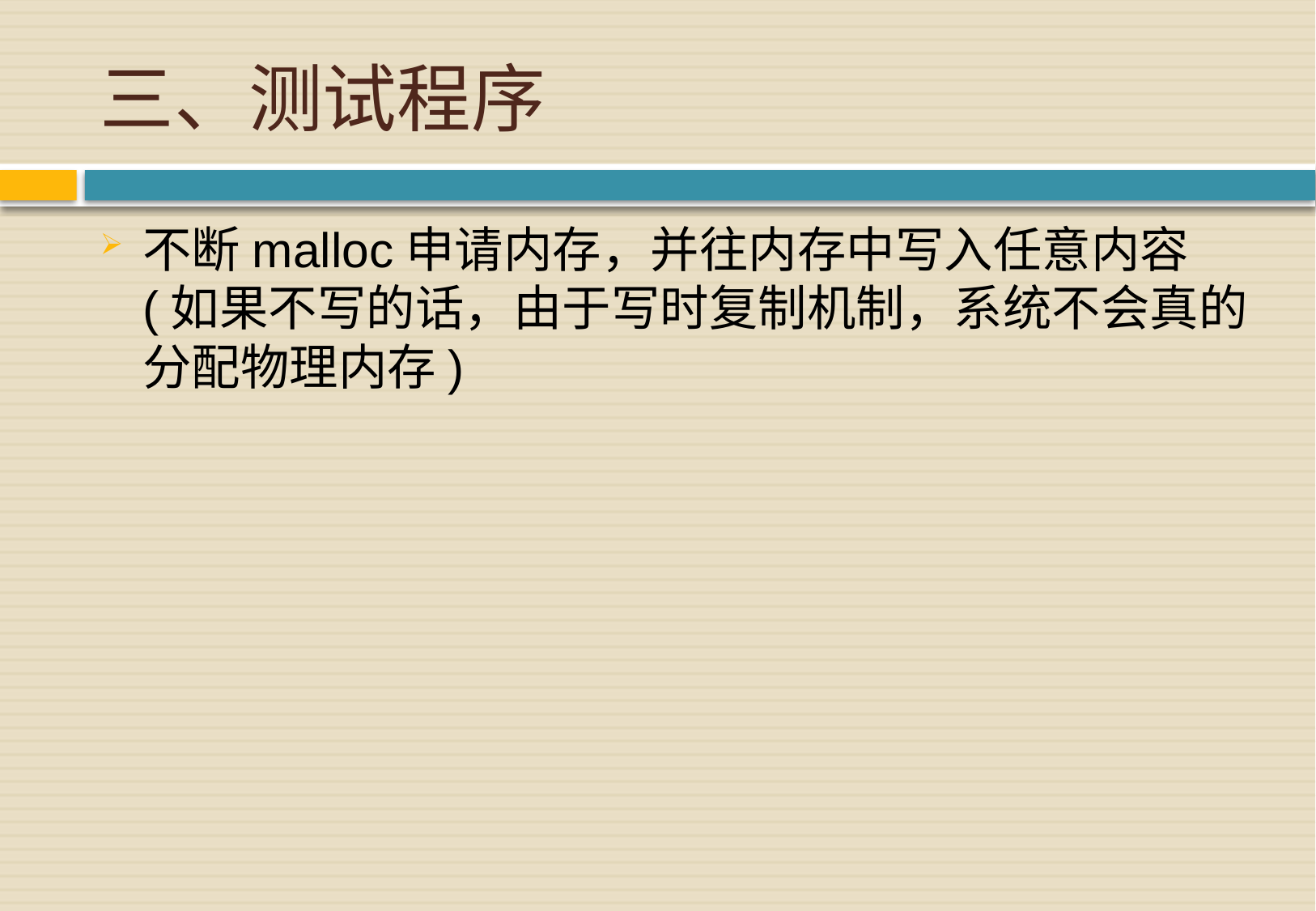

# 三、测试程序
不断malloc申请内存，并往内存中写入任意内容(如果不写的话，由于写时复制机制，系统不会真的分配物理内存)